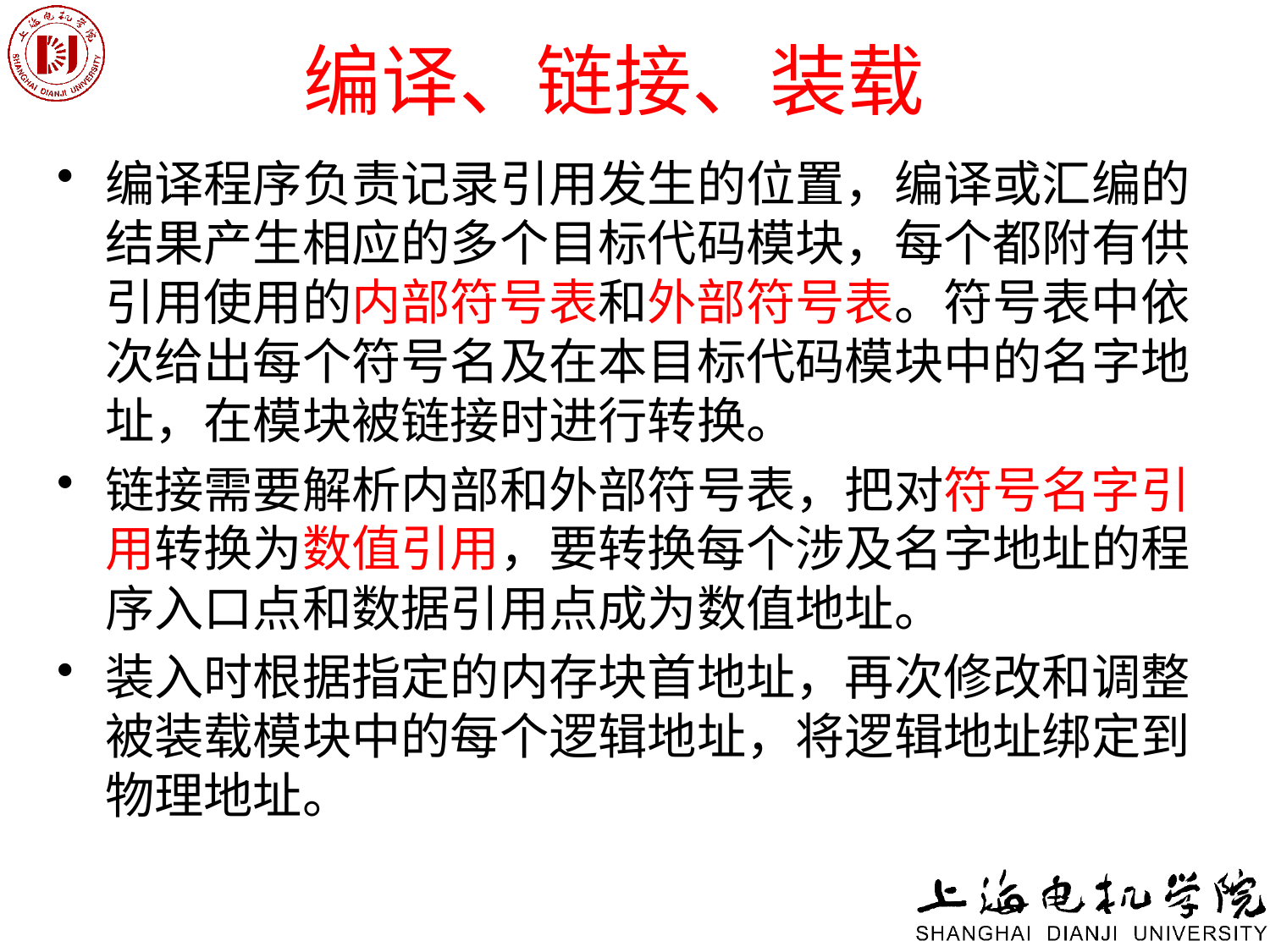

# 编译、链接、装载
编译程序负责记录引用发生的位置，编译或汇编的结果产生相应的多个目标代码模块，每个都附有供引用使用的内部符号表和外部符号表。符号表中依次给出每个符号名及在本目标代码模块中的名字地址，在模块被链接时进行转换。
链接需要解析内部和外部符号表，把对符号名字引用转换为数值引用，要转换每个涉及名字地址的程序入口点和数据引用点成为数值地址。
装入时根据指定的内存块首地址，再次修改和调整被装载模块中的每个逻辑地址，将逻辑地址绑定到物理地址。